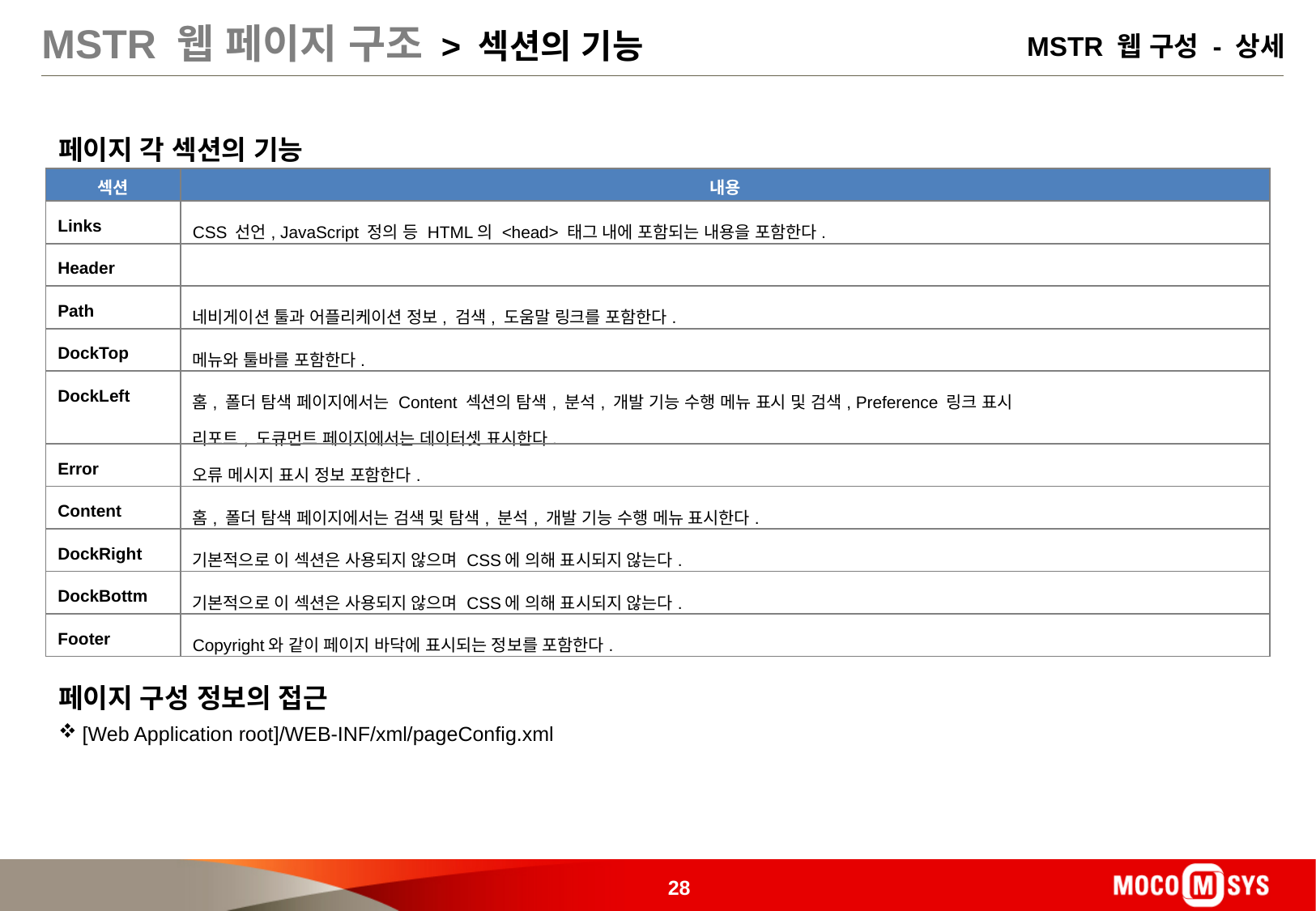

# MSTR 웹 페이지 구조 > 섹션의 기능
MSTR 웹 구성 - 상세
페이지 각 섹션의 기능

페이지 구성 정보의 접근
[Web Application root]/WEB-INF/xml/pageConfig.xml
| 섹션 | 내용 |
| --- | --- |
| Links | CSS 선언, JavaScript 정의 등 HTML의 <head> 태그 내에 포함되는 내용을 포함한다. |
| Header |  |
| Path | 네비게이션 툴과 어플리케이션 정보, 검색, 도움말 링크를 포함한다. |
| DockTop | 메뉴와 툴바를 포함한다. |
| DockLeft | 홈, 폴더 탐색 페이지에서는 Content 섹션의 탐색, 분석, 개발 기능 수행 메뉴 표시 및 검색, Preference 링크 표시 리포트, 도큐먼트 페이지에서는 데이터셋 표시한다. |
| Error | 오류 메시지 표시 정보 포함한다. |
| Content | 홈, 폴더 탐색 페이지에서는 검색 및 탐색, 분석, 개발 기능 수행 메뉴 표시한다. |
| DockRight | 기본적으로 이 섹션은 사용되지 않으며 CSS에 의해 표시되지 않는다. |
| DockBottm | 기본적으로 이 섹션은 사용되지 않으며 CSS에 의해 표시되지 않는다. |
| Footer | Copyright와 같이 페이지 바닥에 표시되는 정보를 포함한다. |